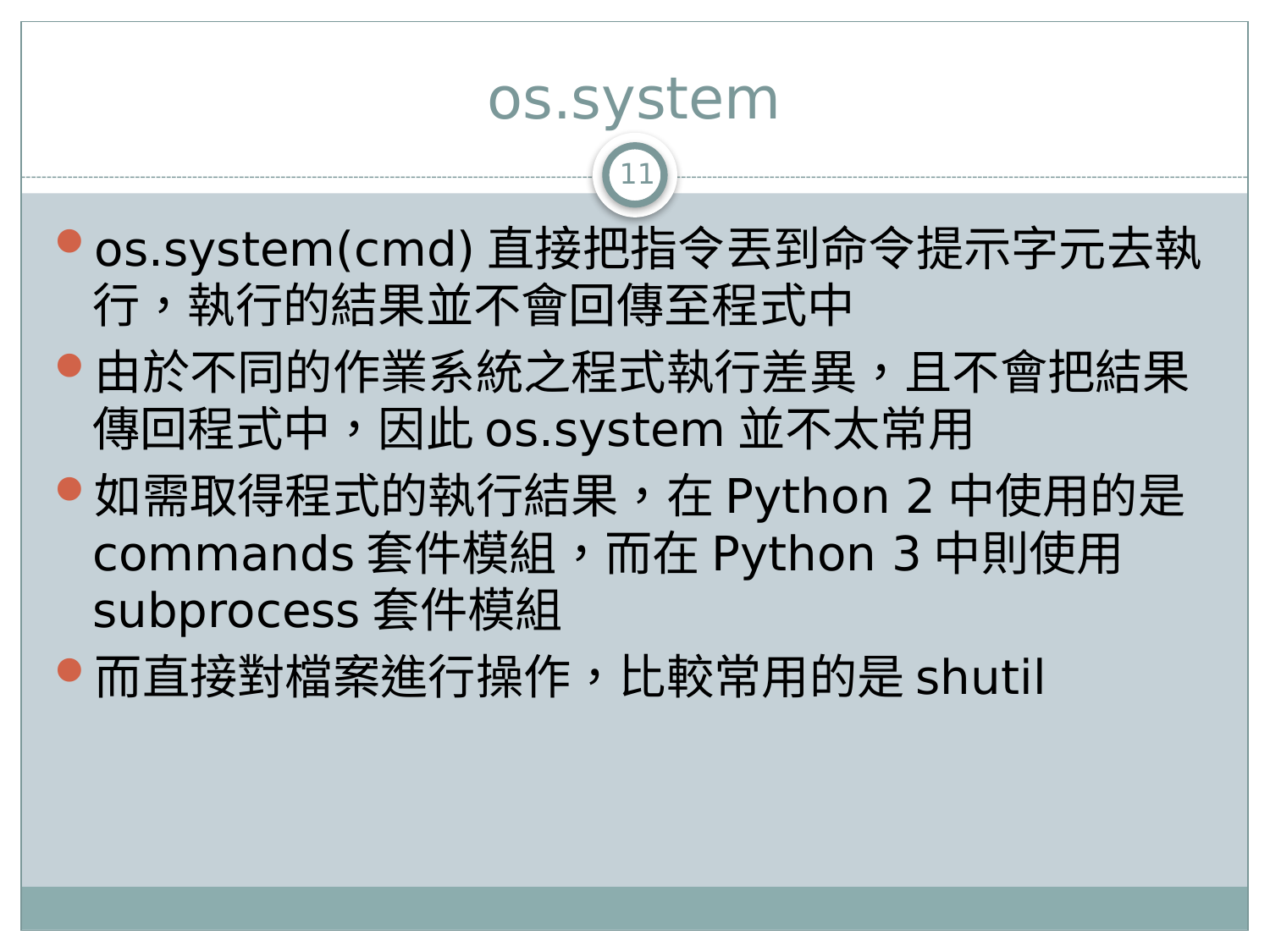

# os.system
11
os.system(cmd)直接把指令丟到命令提示字元去執行，執行的結果並不會回傳至程式中
由於不同的作業系統之程式執行差異，且不會把結果傳回程式中，因此os.system並不太常用
如需取得程式的執行結果，在Python 2中使用的是commands套件模組，而在Python 3中則使用subprocess套件模組
而直接對檔案進行操作，比較常用的是shutil